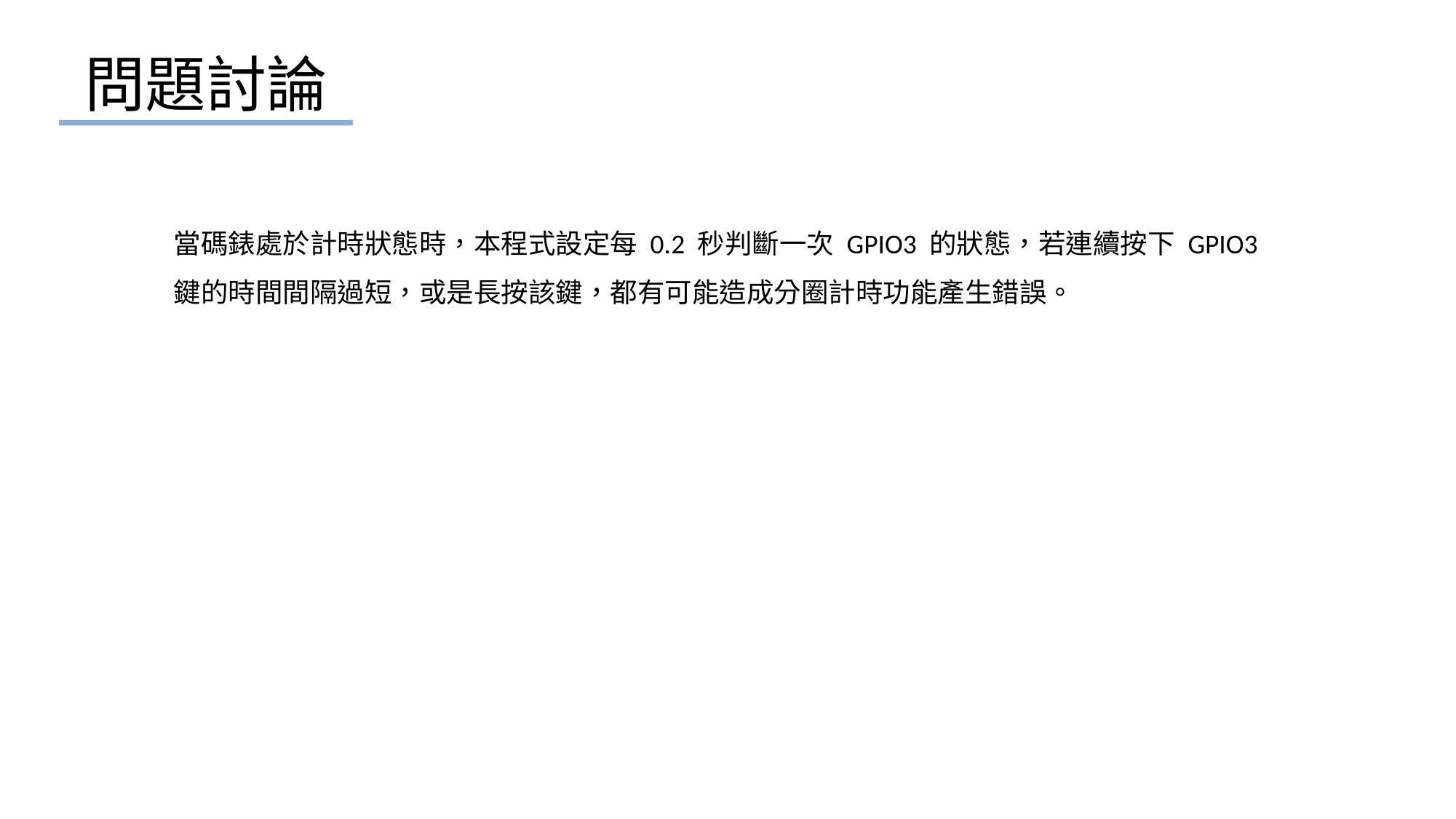

問題討論

當碼錶處於計時狀態時，本程式設定每 0.2 秒判斷一次 GPIO3 的狀態，若連續按下 GPIO3 鍵的時間間隔過短，或是長按該鍵，都有可能造成分圈計時功能產生錯誤。